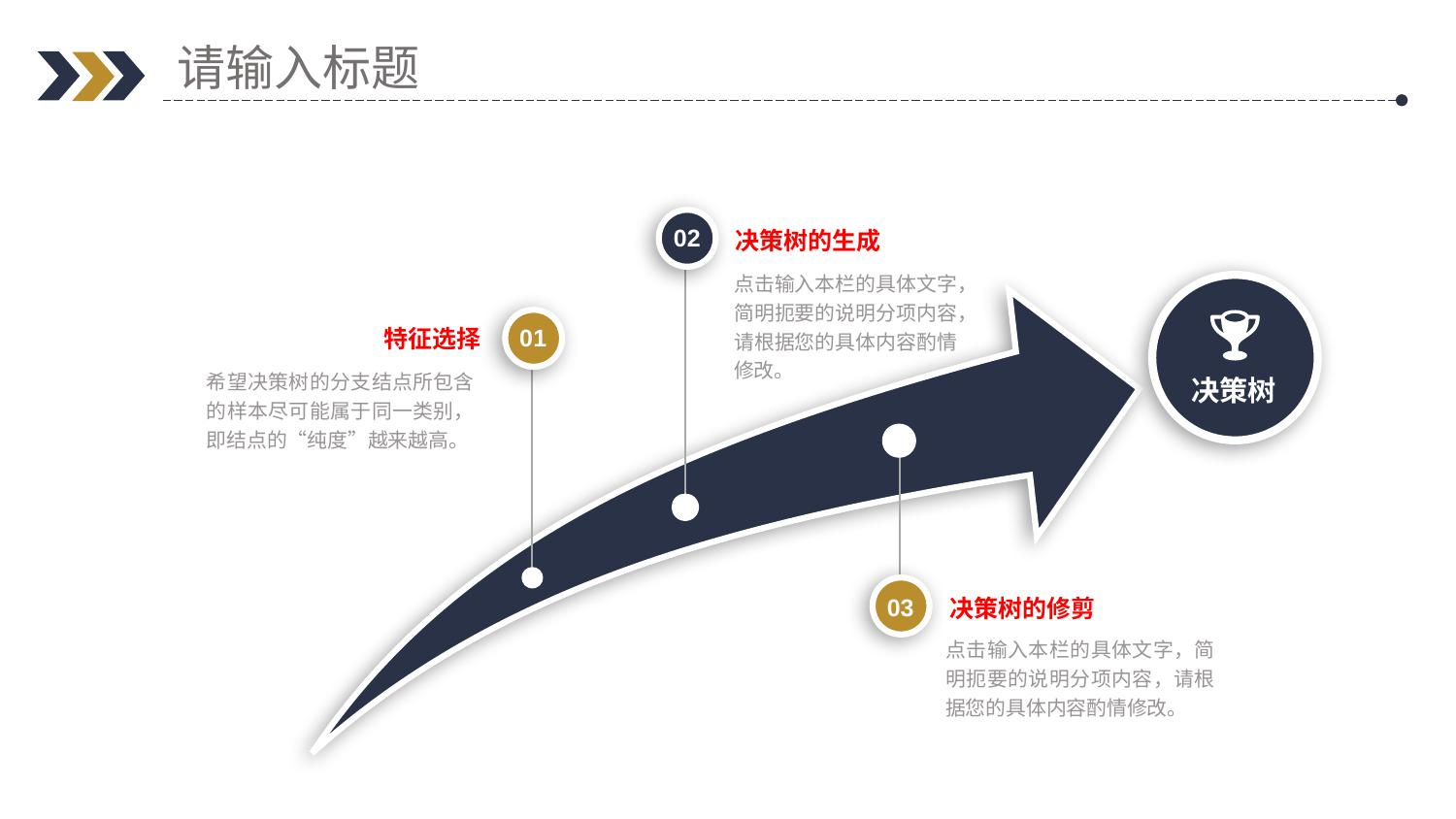

请输入标题

决策树的生成
02

点击输入本栏的具体文字，简明扼要的说明分项内容，请根据您的具体内容酌情修改。

特征选择
01

希望决策树的分支结点所包含的样本尽可能属于同一类别，即结点的“纯度”越来越高。
决策树

决策树的修剪
03
点击输入本栏的具体文字，简明扼要的说明分项内容，请根据您的具体内容酌情修改。